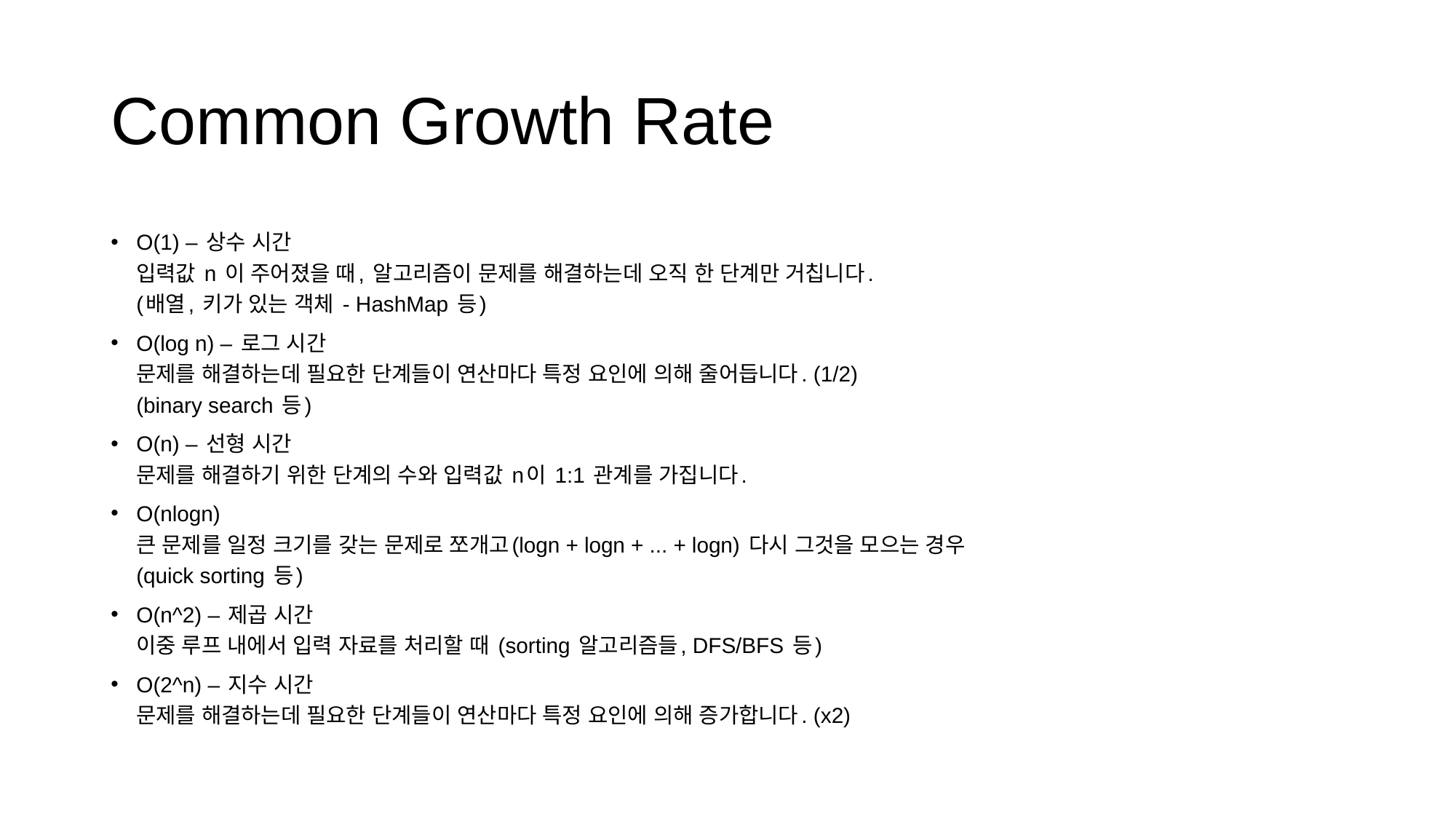

# Common Growth Rate
O(1) – 상수 시간
입력값 n 이 주어졌을 때, 알고리즘이 문제를 해결하는데 오직 한 단계만 거칩니다.
(배열, 키가 있는 객체 - HashMap 등)
O(log n) – 로그 시간
문제를 해결하는데 필요한 단계들이 연산마다 특정 요인에 의해 줄어듭니다. (1/2)
(binary search 등)
O(n) – 선형 시간
문제를 해결하기 위한 단계의 수와 입력값 n이 1:1 관계를 가집니다.
O(nlogn)
큰 문제를 일정 크기를 갖는 문제로 쪼개고(logn + logn + ... + logn) 다시 그것을 모으는 경우
(quick sorting 등)
O(n^2) – 제곱 시간
이중 루프 내에서 입력 자료를 처리할 때 (sorting 알고리즘들, DFS/BFS 등)
O(2^n) – 지수 시간
문제를 해결하는데 필요한 단계들이 연산마다 특정 요인에 의해 증가합니다. (x2)